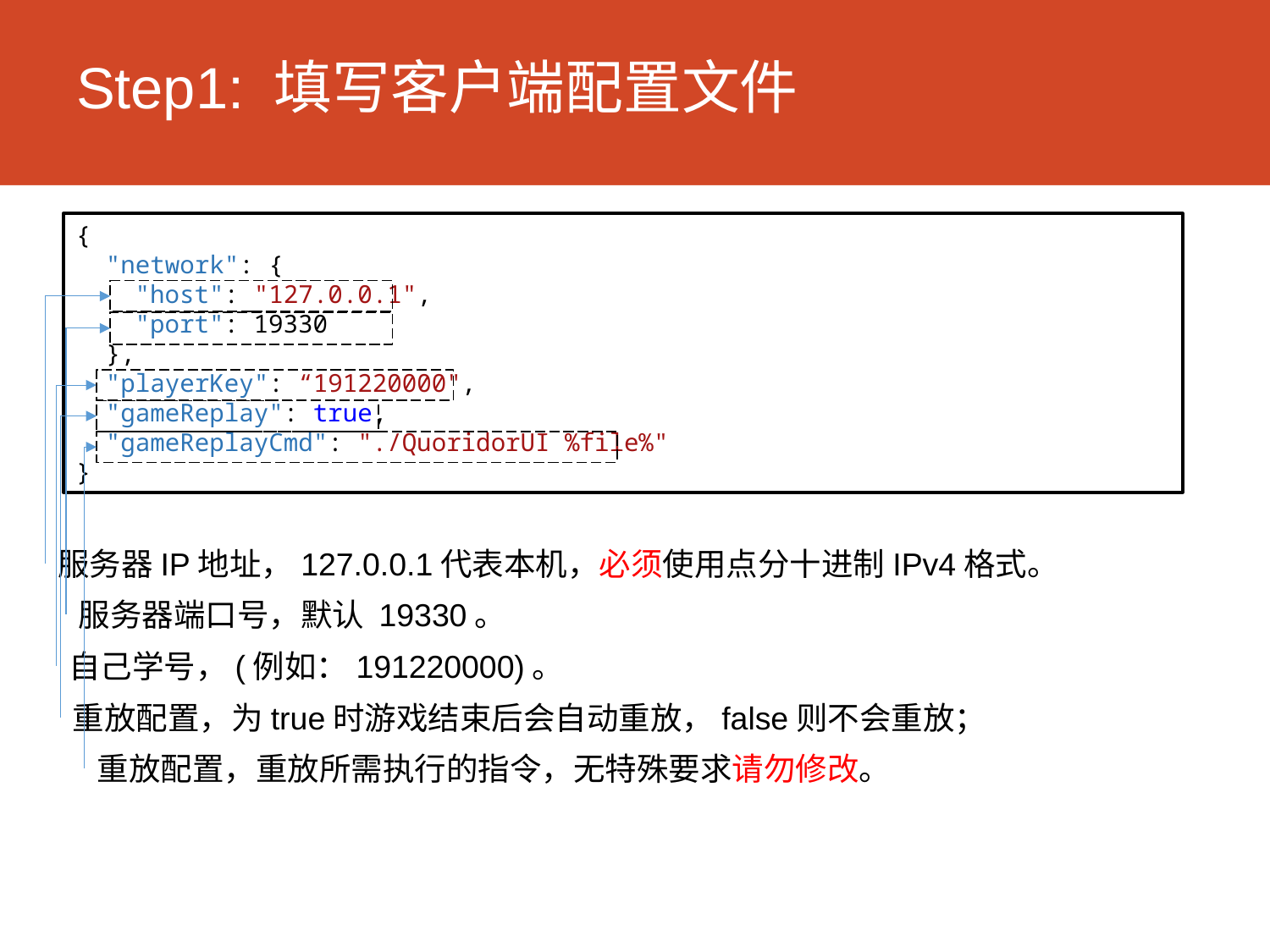

# Step1: 填写客户端配置文件
{
  "network": {
    "host": "127.0.0.1",
    "port": 19330
  },
  "playerKey": “191220000",
  "gameReplay": true,
  "gameReplayCmd": "./QuoridorUI %file%"
}

服务器IP地址，127.0.0.1代表本机，必须使用点分十进制IPv4格式。
服务器端口号，默认 19330。
自己学号，(例如：191220000)。
重放配置，为true时游戏结束后会自动重放，false则不会重放；
重放配置，重放所需执行的指令，无特殊要求请勿修改。